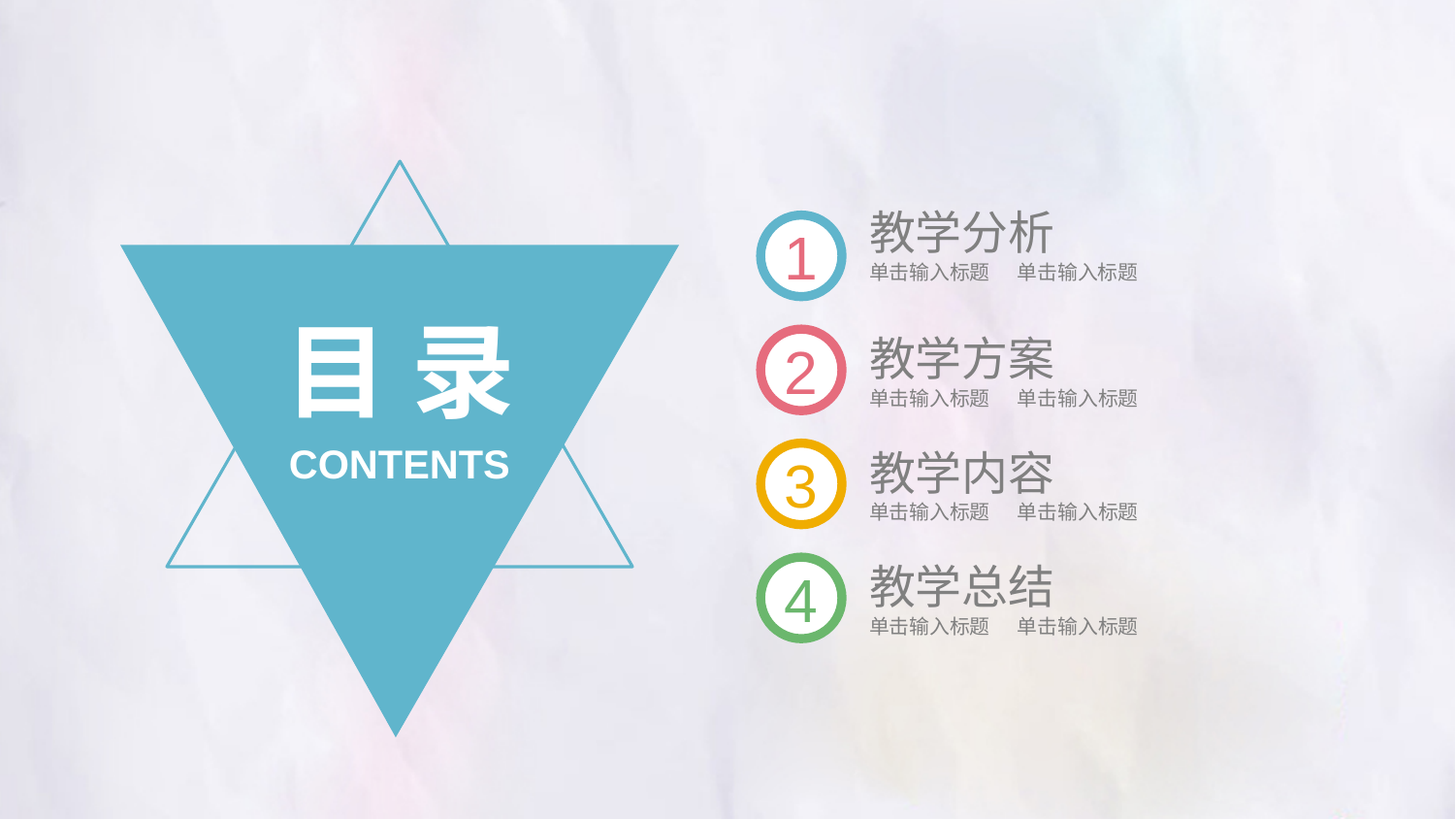

教学分析
单击输入标题      单击输入标题

1

目 录
2
教学方案
单击输入标题      单击输入标题
CONTENTS
3
教学内容
单击输入标题      单击输入标题
4
教学总结
单击输入标题      单击输入标题